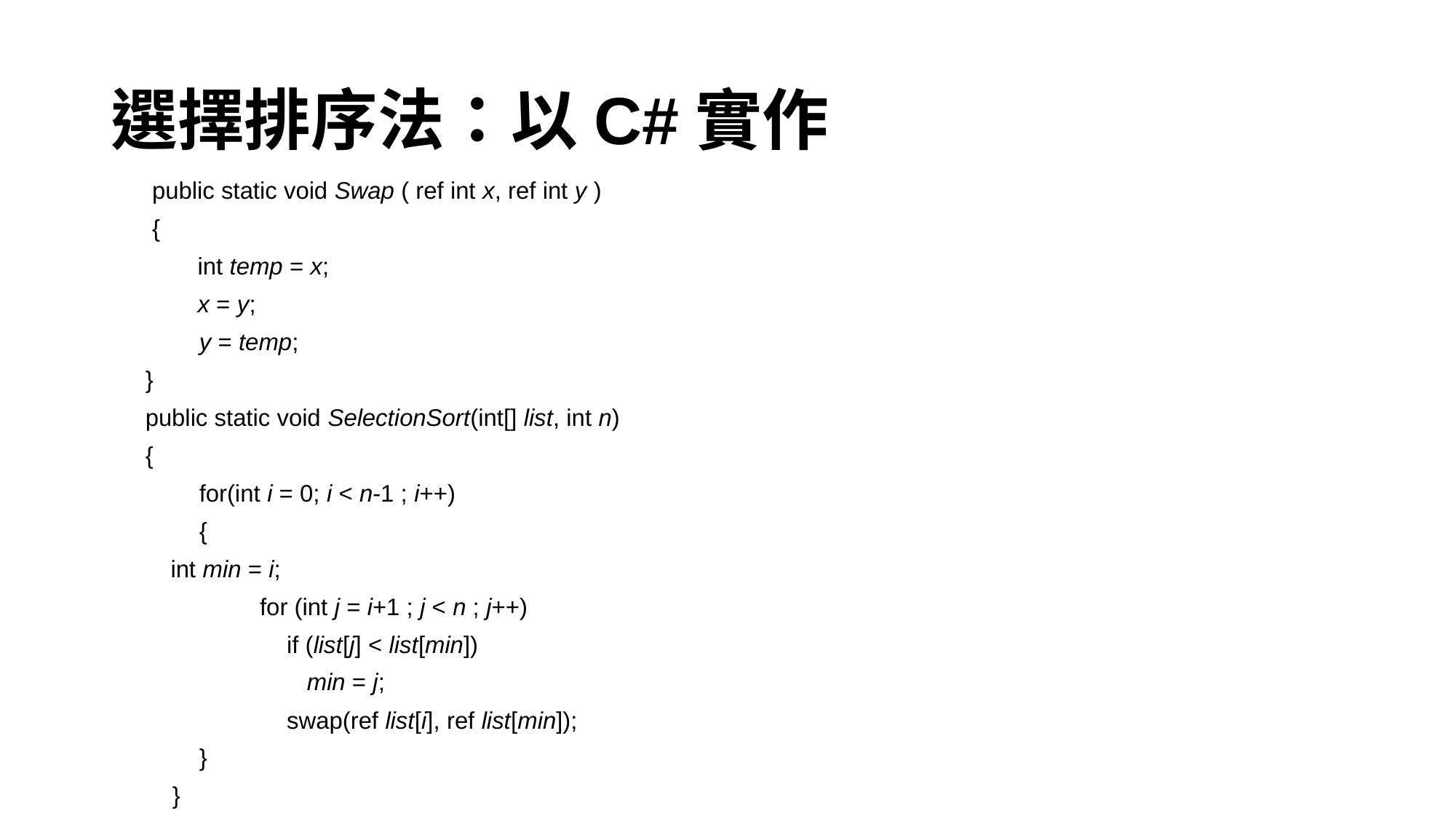

# 選擇排序法：以C#實作
 public static void Swap ( ref int x, ref int y )
 {
	    int temp = x;
	    x = y;
        y = temp;
}
public static void SelectionSort(int[] list, int n)
{
        for(int i = 0; i < n-1 ; i++)
        {
		int min = i;
                 for (int j = i+1 ; j < n ; j++)
                     if (list[j] < list[min])
                        min = j;
                     swap(ref list[i], ref list[min]);
        }
    }